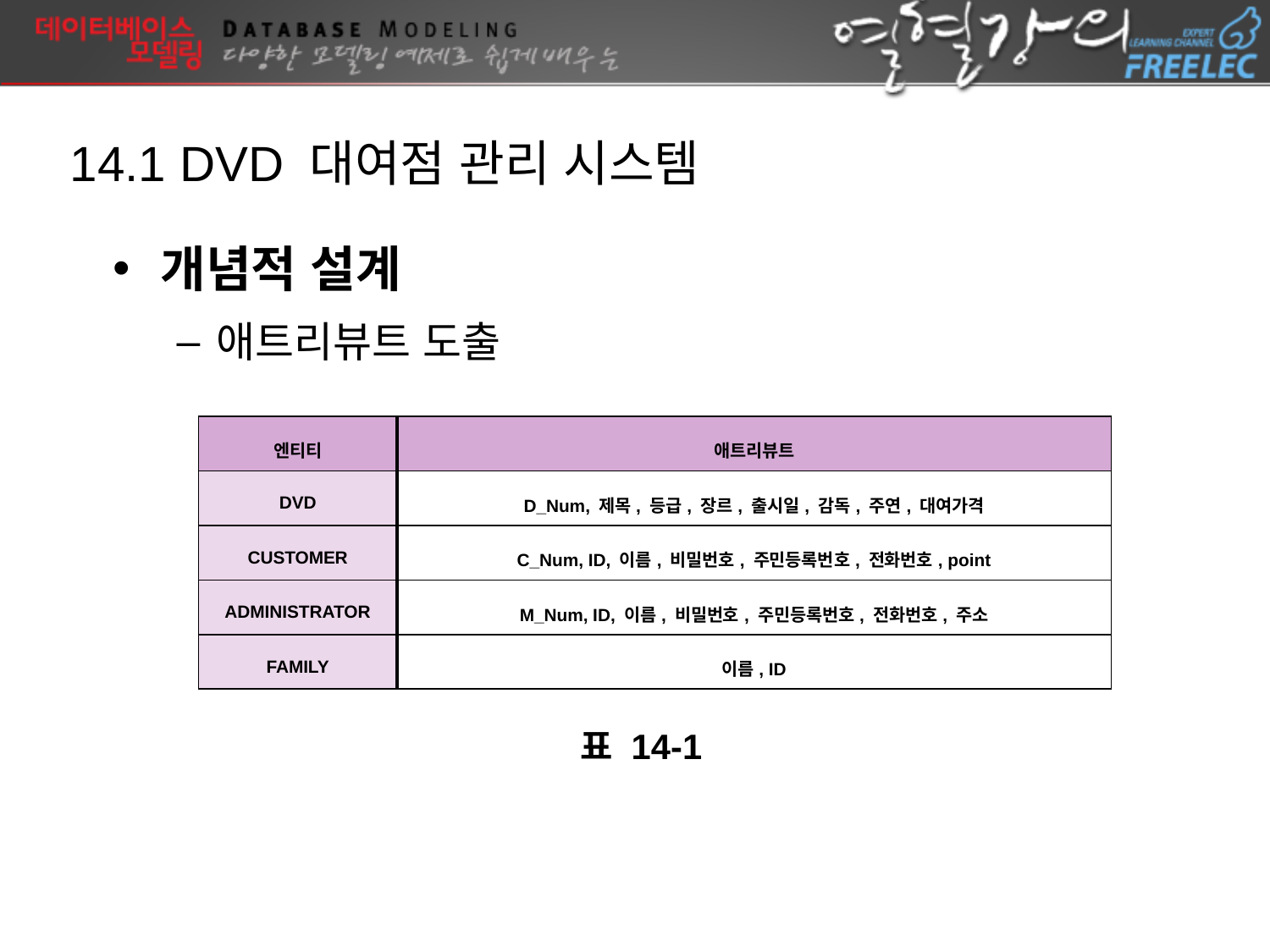

14.1 DVD 대여점 관리 시스템
개념적 설계
애트리뷰트 도출
| 엔티티 | 애트리뷰트 |
| --- | --- |
| DVD | D\_Num, 제목, 등급, 장르, 출시일, 감독, 주연, 대여가격 |
| CUSTOMER | C\_Num, ID, 이름, 비밀번호, 주민등록번호, 전화번호, point |
| ADMINISTRATOR | M\_Num, ID, 이름, 비밀번호, 주민등록번호, 전화번호, 주소 |
| FAMILY | 이름, ID |
표 14-1